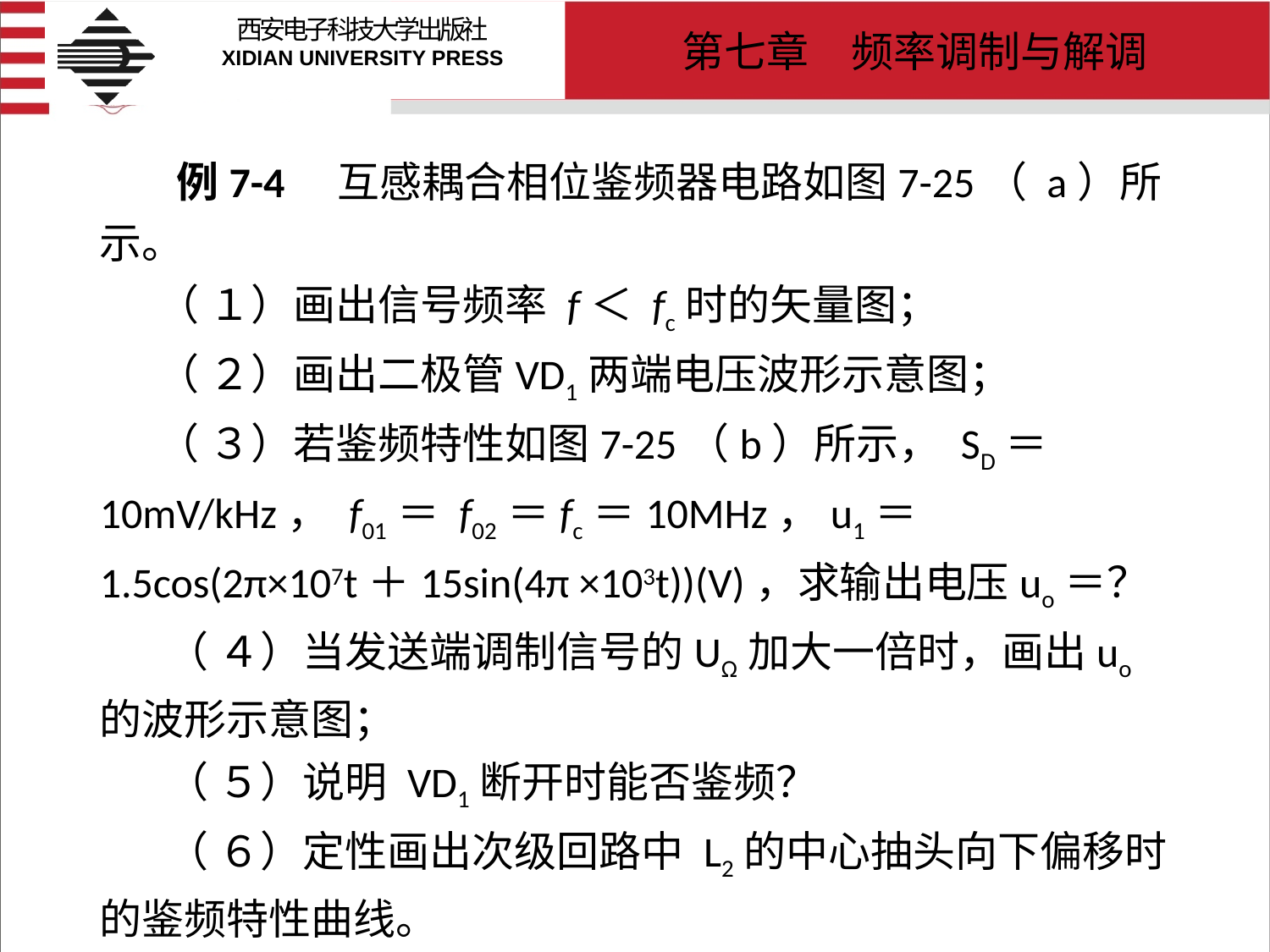

# 例7-4　互感耦合相位鉴频器电路如图7-25（ a）所示。 （ １）画出信号频率 f＜ fc时的矢量图； （ ２）画出二极管VD1两端电压波形示意图； （ ３）若鉴频特性如图7-25（b）所示， SD＝10mV/kHz， f01＝ f02＝fc＝10MHz，u1＝1.5cos(2π×107t＋15sin(4π ×103t))(V)，求输出电压uo＝？ （ ４）当发送端调制信号的UΩ加大一倍时，画出uo的波形示意图； （ ５）说明 VD1断开时能否鉴频？ （ ６）定性画出次级回路中 L2的中心抽头向下偏移时的鉴频特性曲线。